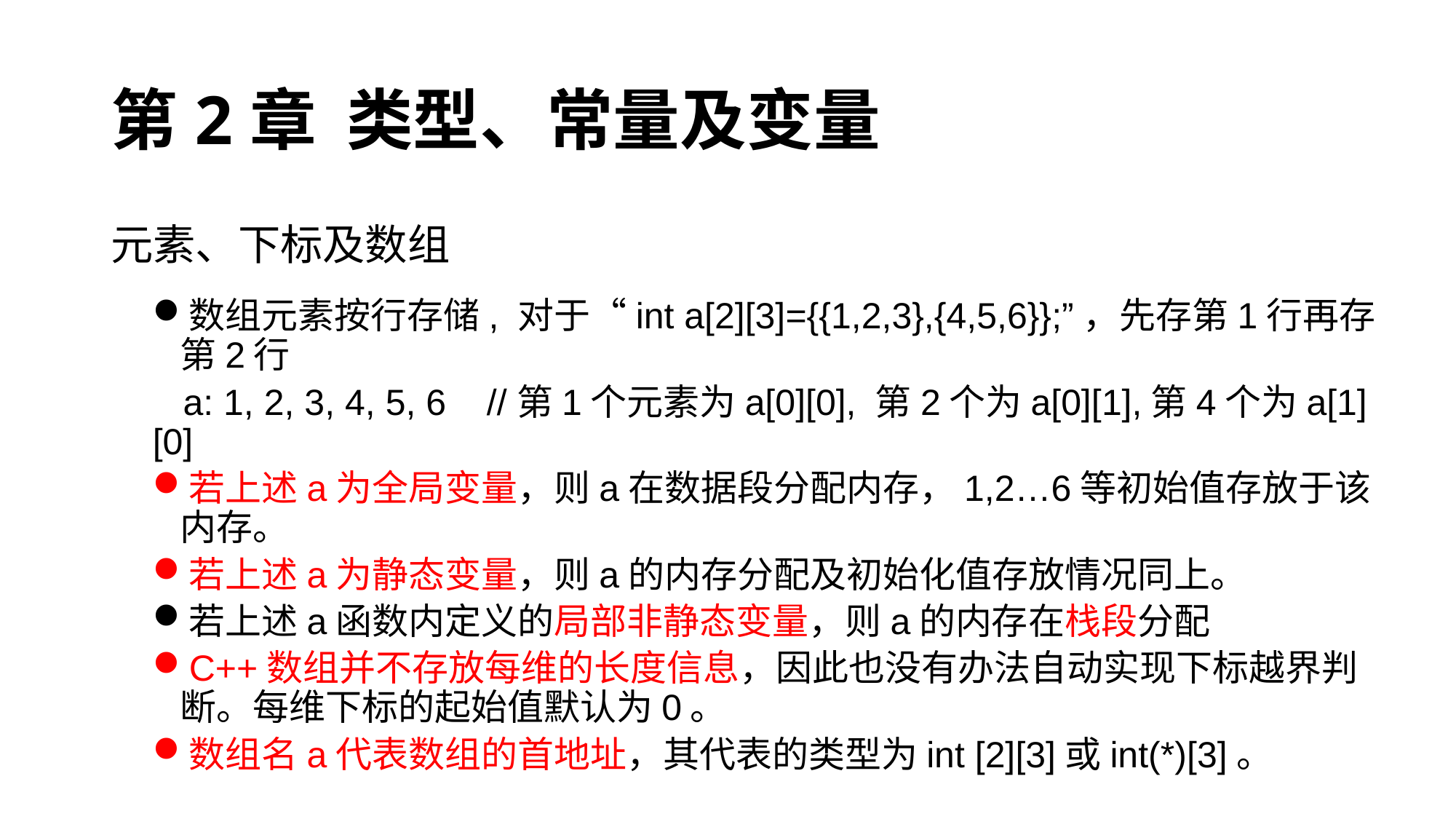

# 第2章  类型、常量及变量
元素、下标及数组
数组元素按行存储, 对于“int a[2][3]={{1,2,3},{4,5,6}};”，先存第1行再存第2行
   a: 1, 2, 3, 4, 5, 6    //第1个元素为a[0][0], 第2个为a[0][1],第4个为a[1][0]
若上述a为全局变量，则a在数据段分配内存，1,2…6等初始值存放于该内存。
若上述a为静态变量，则a的内存分配及初始化值存放情况同上。
若上述a函数内定义的局部非静态变量，则a的内存在栈段分配
C++数组并不存放每维的长度信息，因此也没有办法自动实现下标越界判断。每维下标的起始值默认为0。
数组名a代表数组的首地址，其代表的类型为int [2][3]或int(*)[3]。